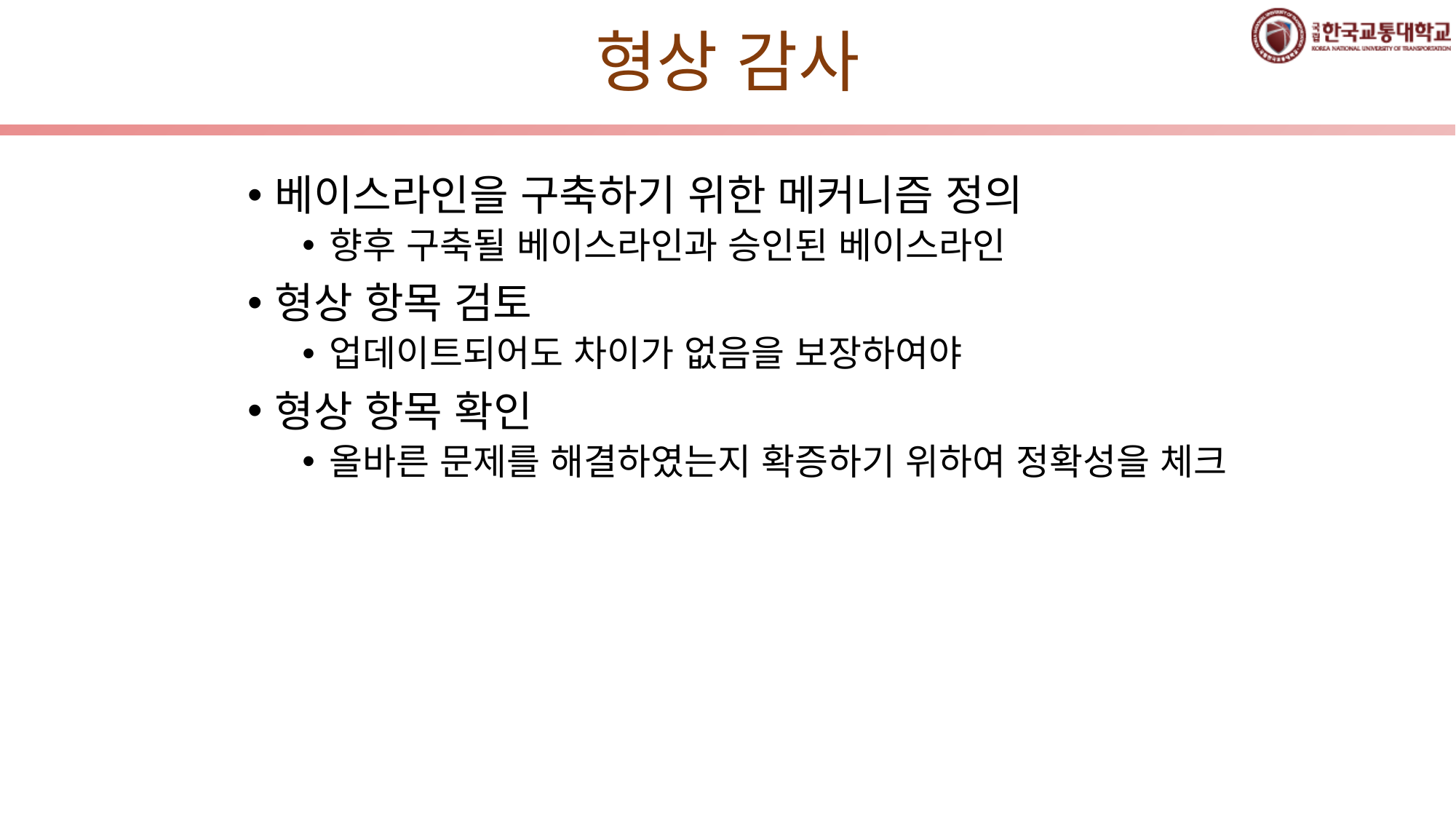

# 형상 감사
베이스라인을 구축하기 위한 메커니즘 정의
향후 구축될 베이스라인과 승인된 베이스라인
형상 항목 검토
업데이트되어도 차이가 없음을 보장하여야
형상 항목 확인
올바른 문제를 해결하였는지 확증하기 위하여 정확성을 체크